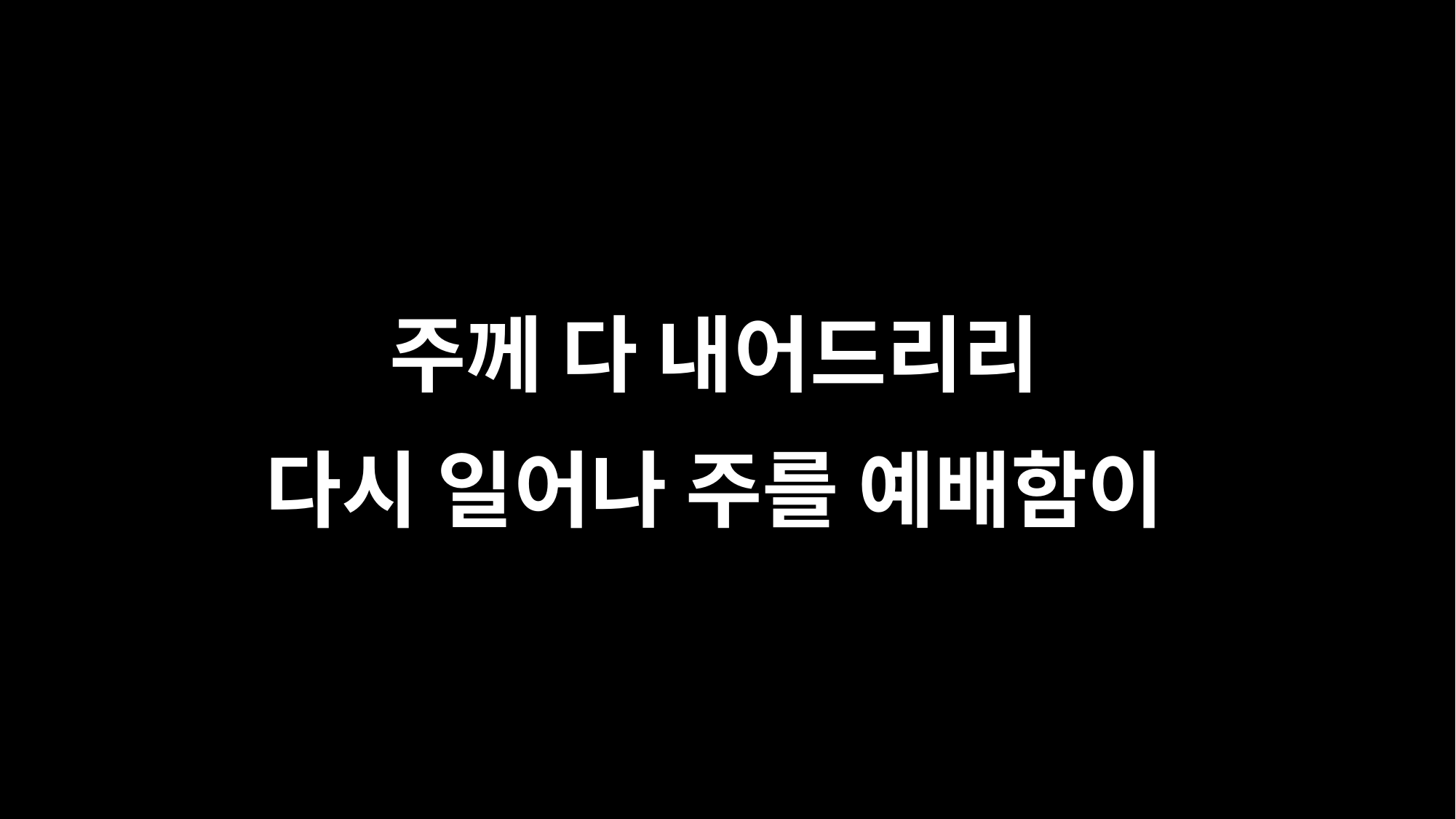

주께 다 내어드리리
다시 일어나 주를 예배함이